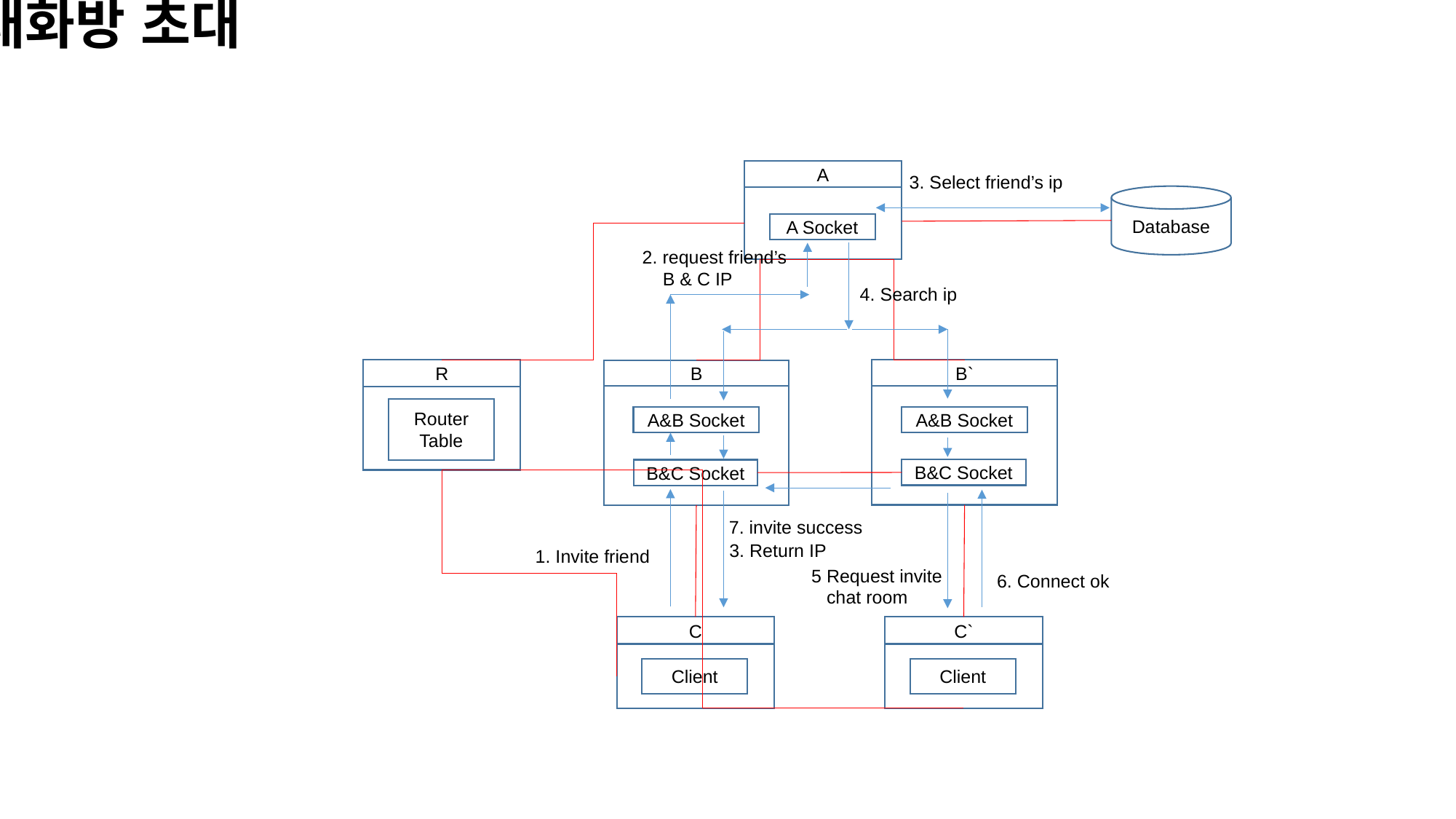

3. Return IP
대화방 초대
A

A Socket
R

Router
Table
B`

A&B Socket
B&C Socket
B

A&B Socket
B&C Socket
C

Client
C`

Client
Database
2. request friend’s
    B & C IP
3. Return IP
1. Invite friend
3. Select friend’s ip
4. Search ip
7. invite success
5 Request invite
   chat room
6. Connect ok